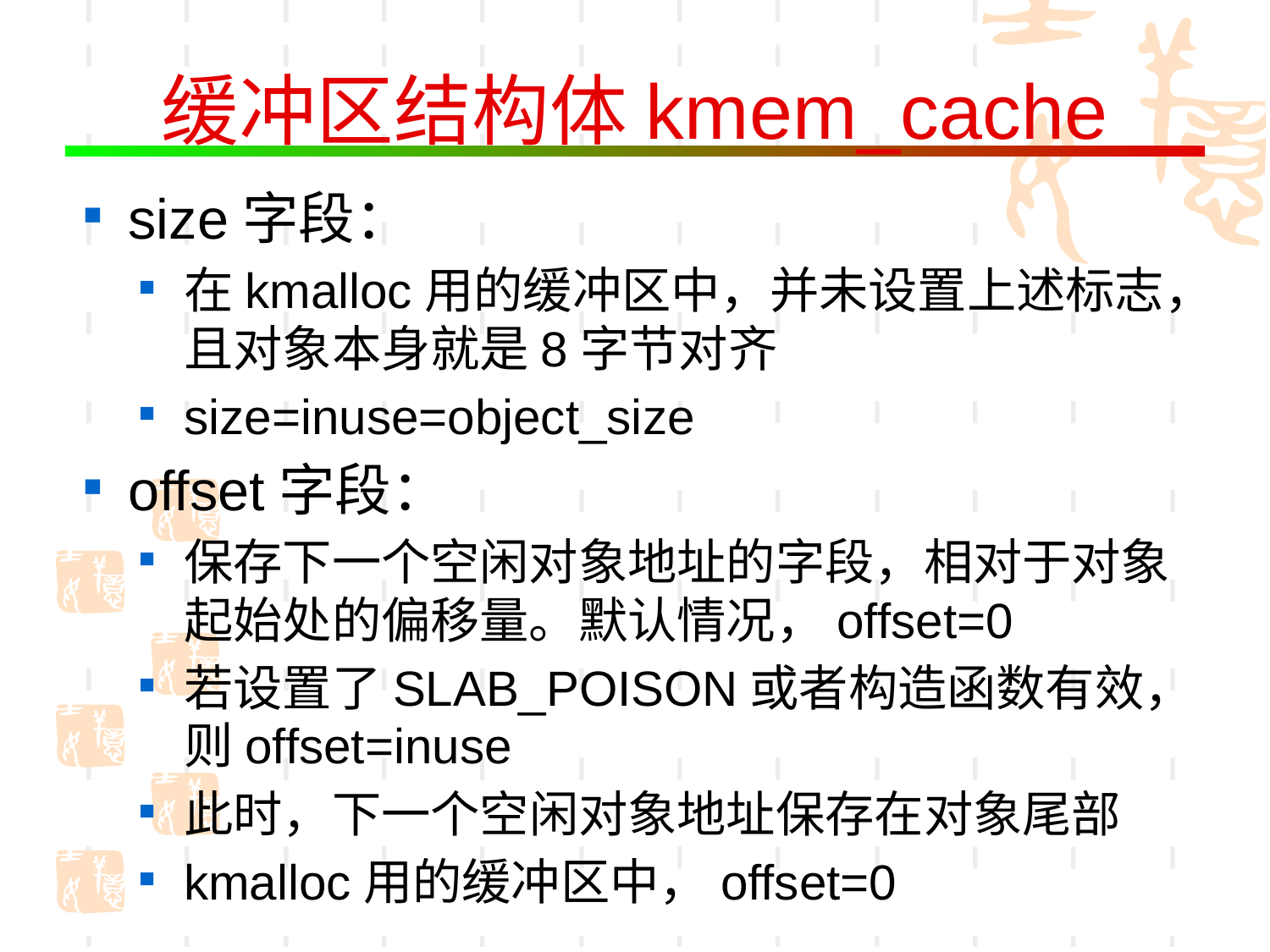

# 缓冲区结构体kmem_cache
size字段：
在kmalloc用的缓冲区中，并未设置上述标志，且对象本身就是8字节对齐
size=inuse=object_size
offset字段：
保存下一个空闲对象地址的字段，相对于对象起始处的偏移量。默认情况，offset=0
若设置了SLAB_POISON或者构造函数有效，则offset=inuse
此时，下一个空闲对象地址保存在对象尾部
kmalloc用的缓冲区中，offset=0